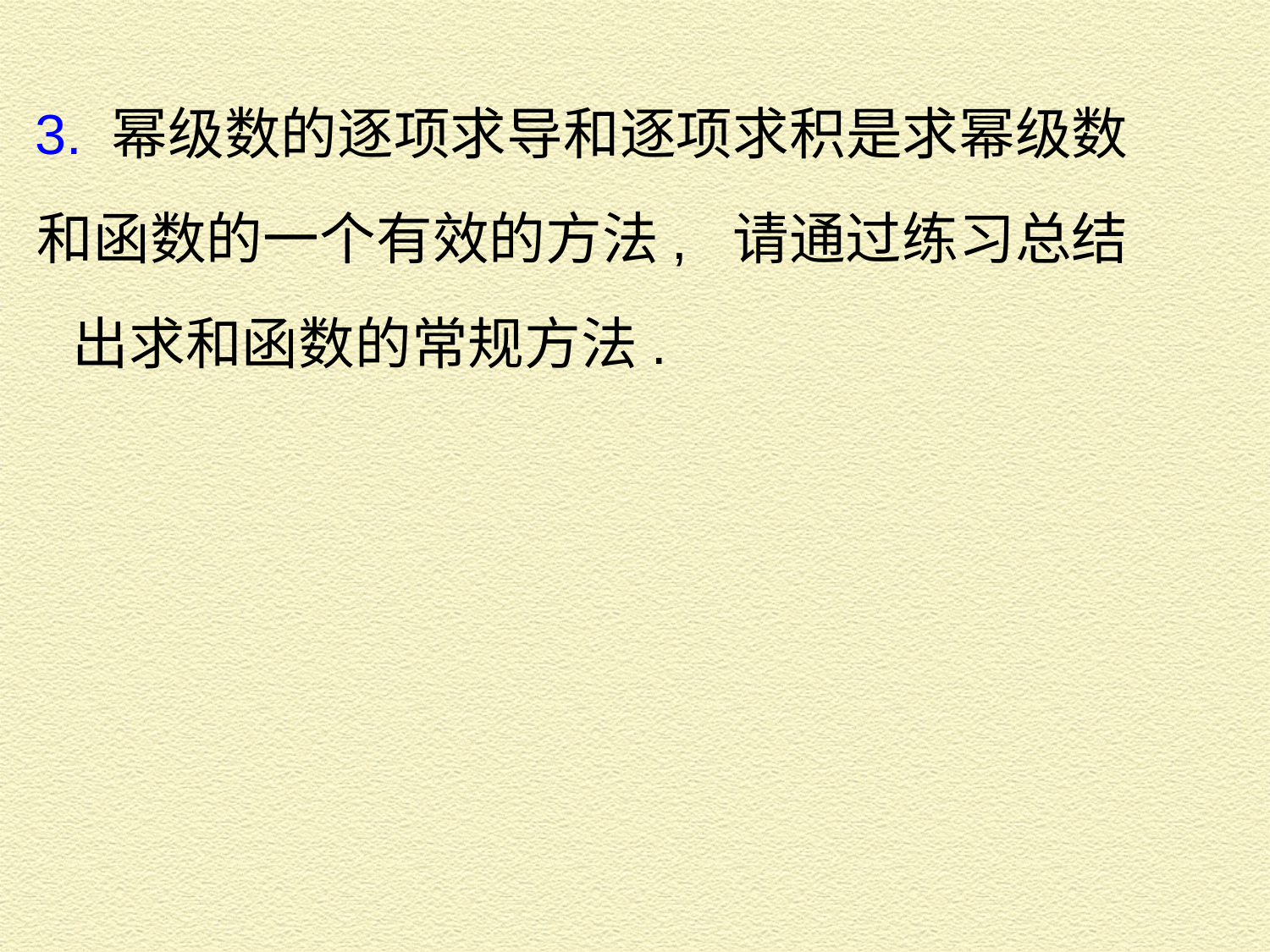

3. 幂级数的逐项求导和逐项求积是求幂级数
和函数的一个有效的方法,  请通过练习总结
出求和函数的常规方法.